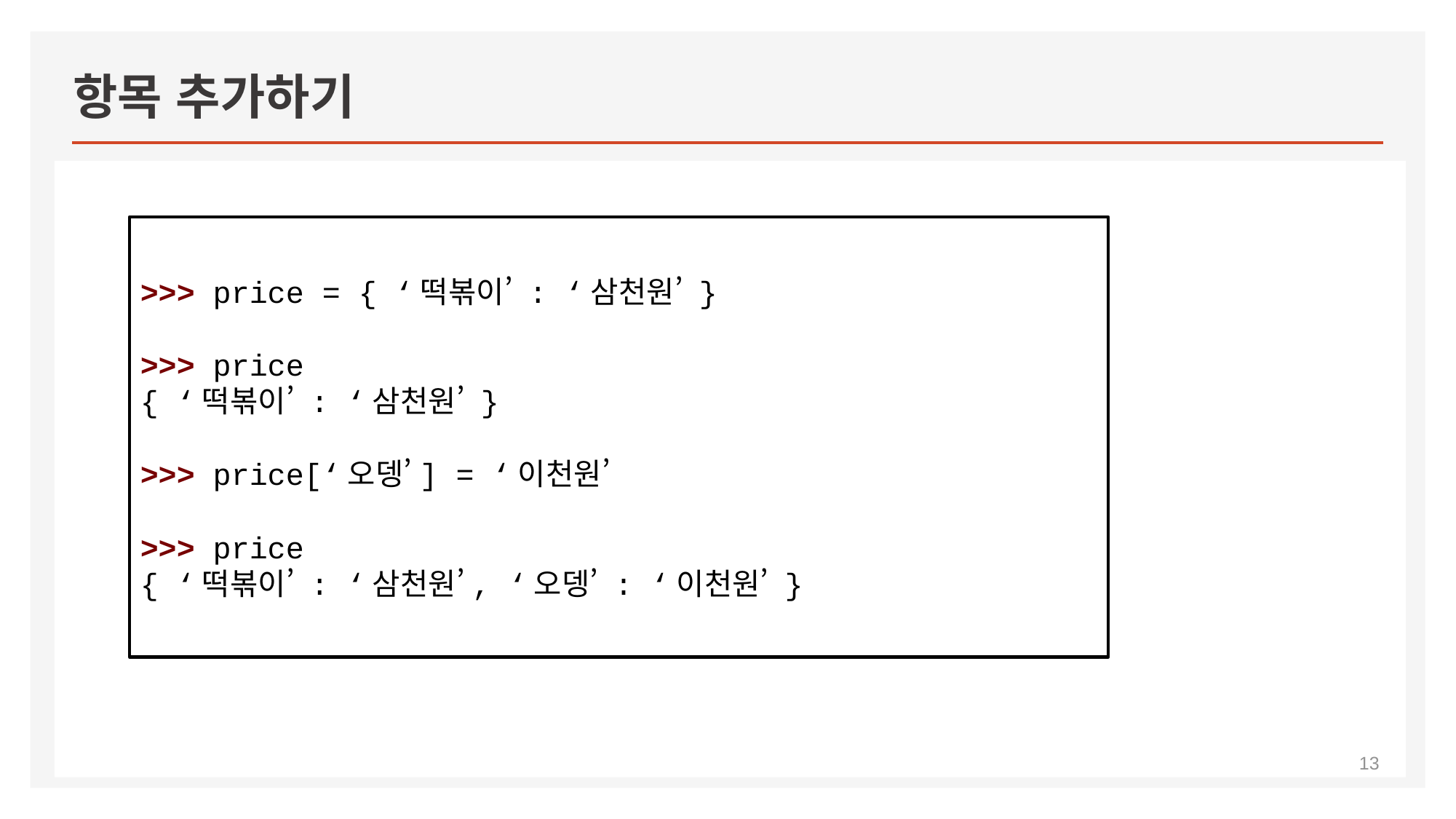

# 항목 추가하기
>>> price = { ‘떡볶이’ : ‘삼천원’ }

>>> price
{ ‘떡볶이’ : ‘삼천원’ }

>>> price[‘오뎅’] = ‘이천원’

>>> price
{ ‘떡볶이’ : ‘삼천원’, ‘오뎅’ : ‘이천원’ }
13